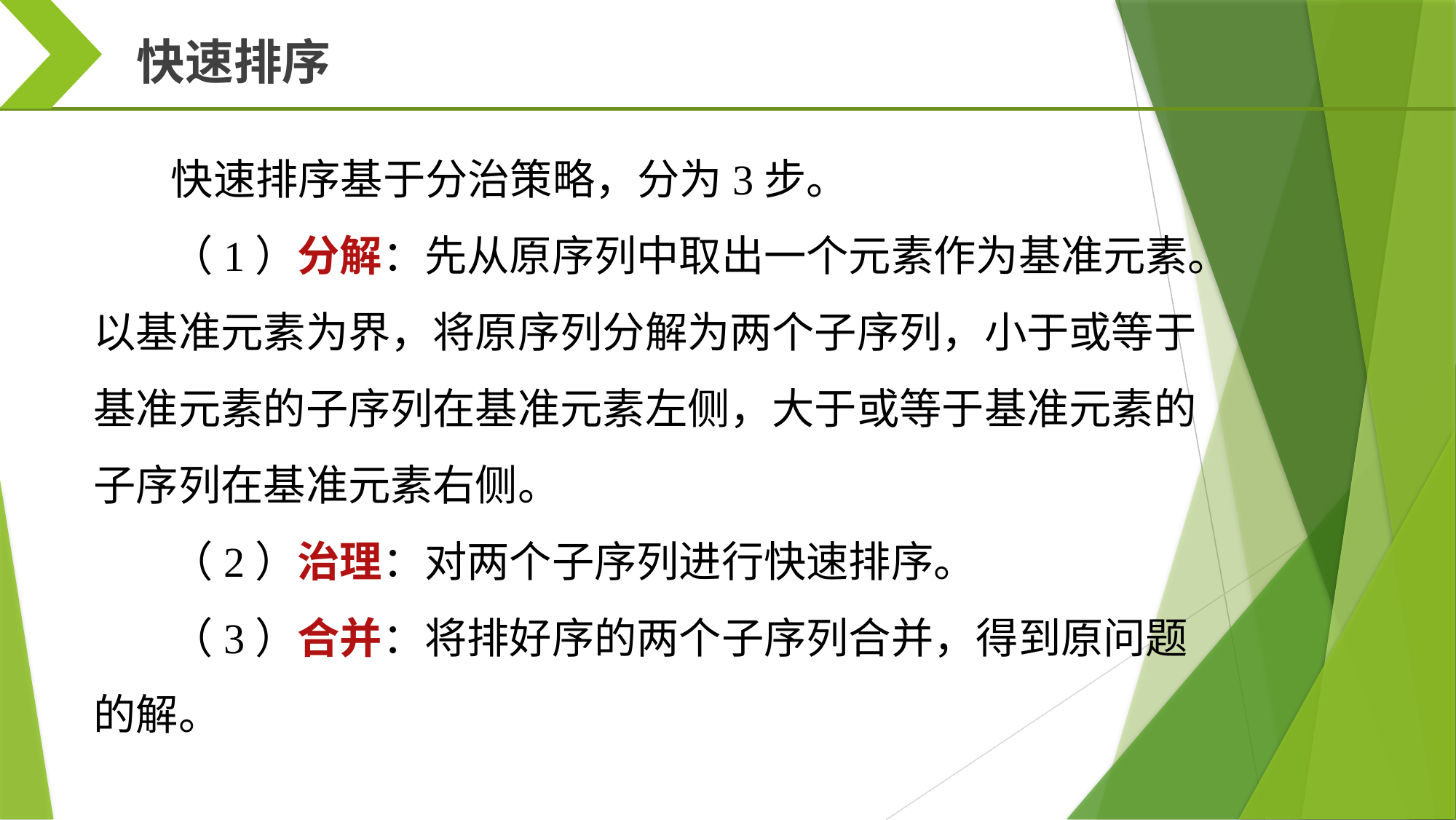

快速排序
快速排序基于分治策略，分为3步。
（1）分解：先从原序列中取出一个元素作为基准元素。以基准元素为界，将原序列分解为两个子序列，小于或等于基准元素的子序列在基准元素左侧，大于或等于基准元素的子序列在基准元素右侧。
（2）治理：对两个子序列进行快速排序。
（3）合并：将排好序的两个子序列合并，得到原问题的解。